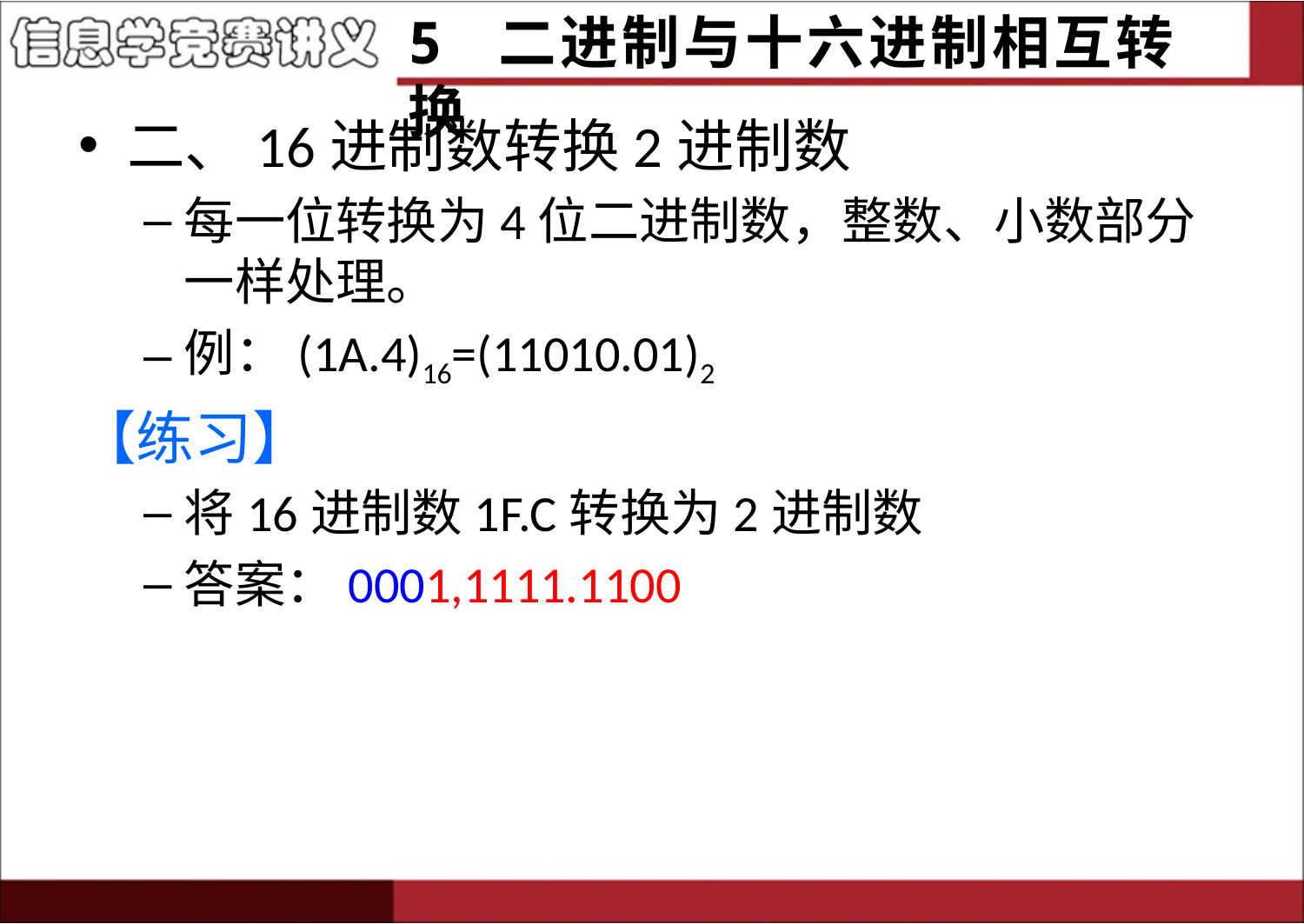

5 二进制与十六进制相互转换
二、16进制数转换2进制数
每一位转换为4位二进制数，整数、小数部分一样处理。
例：(1A.4)16=(11010.01)2
【练习】
将16进制数1F.C转换为2进制数
答案：0001,1111.1100